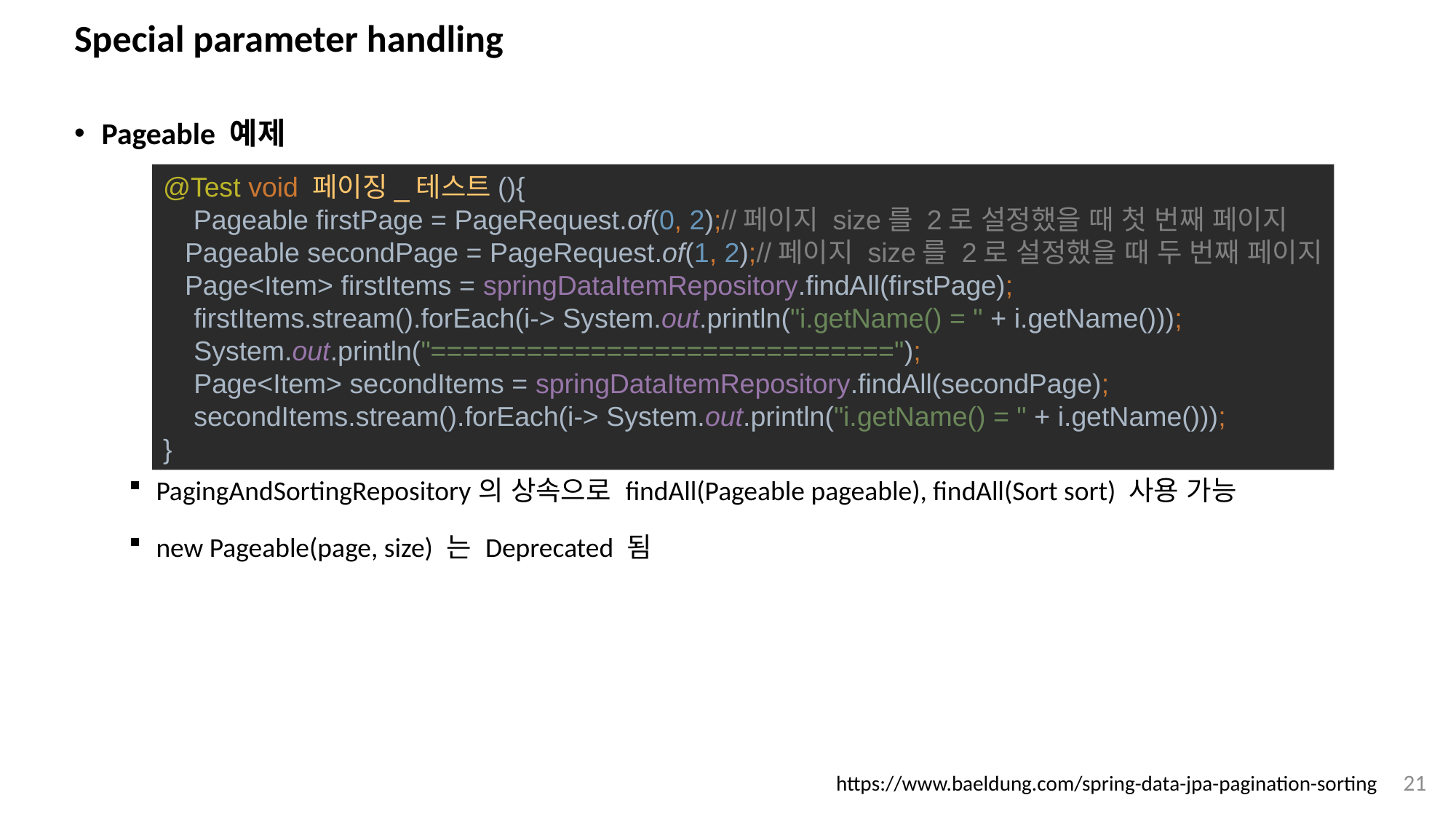

# Special parameter handling
Pageable 예제

PagingAndSortingRepository의 상속으로 findAll(Pageable pageable), findAll(Sort sort) 사용 가능
new Pageable(page, size) 는 Deprecated 됨

@Test void 페이징_테스트(){
    Pageable firstPage = PageRequest.of(0, 2);//페이지 size를 2로 설정했을 때 첫 번째 페이지
  Pageable secondPage = PageRequest.of(1, 2);//페이지 size를 2로 설정했을 때 두 번째 페이지
  Page<Item> firstItems = springDataItemRepository.findAll(firstPage);
    firstItems.stream().forEach(i-> System.out.println("i.getName() = " + i.getName()));
    System.out.println("=============================");
    Page<Item> secondItems = springDataItemRepository.findAll(secondPage);
    secondItems.stream().forEach(i-> System.out.println("i.getName() = " + i.getName()));
}
21
https://www.baeldung.com/spring-data-jpa-pagination-sorting